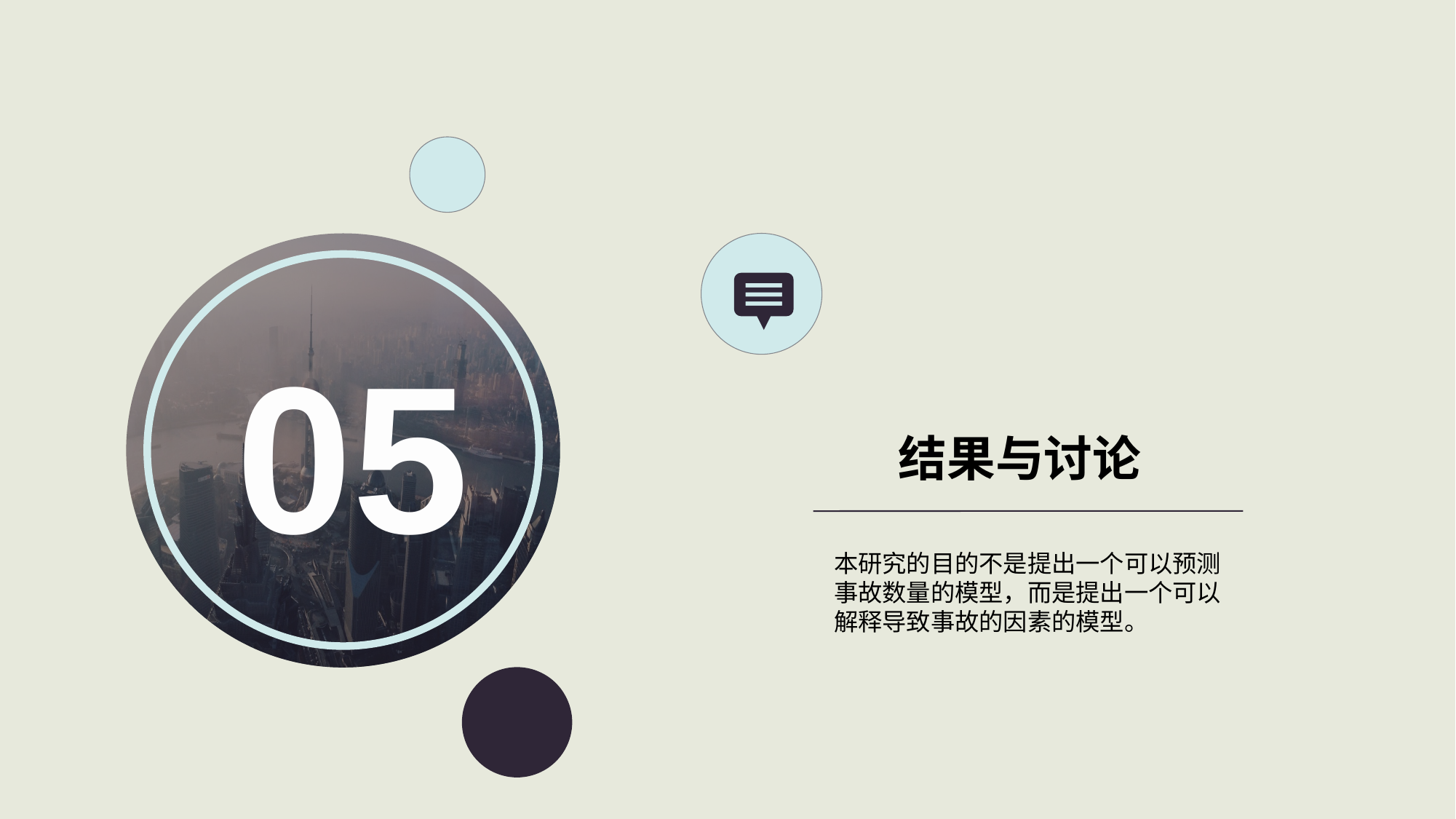

05
结果与讨论

本研究的目的不是提出一个可以预测
事故数量的模型，而是提出一个可以
解释导致事故的因素的模型。